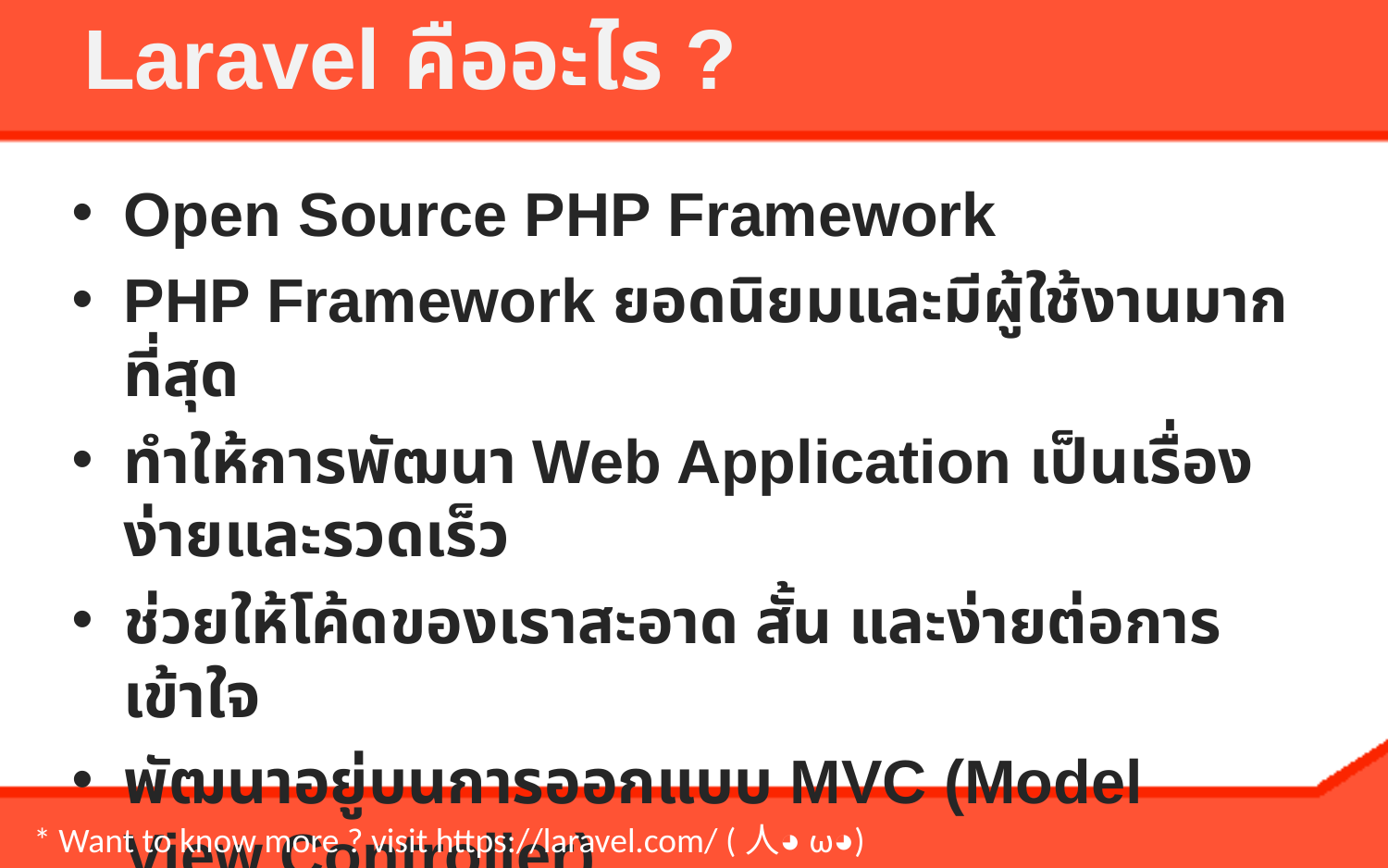

# Laravel คืออะไร ?
Open Source PHP Framework
PHP Framework ยอดนิยมและมีผู้ใช้งานมากที่สุด
ทำให้การพัฒนา Web Application เป็นเรื่องง่ายและรวดเร็ว
ช่วยให้โค้ดของเราสะอาด สั้น และง่ายต่อการเข้าใจ
พัฒนาอยู่บนการออกแบบ MVC (Model View Controller)
ง่ายสำหรับผู้ที่พึ่งเริ่มศึกษาการใช้งาน MVC Framework

* Want to know more ? visit https://laravel.com/ (人◕ω◕)